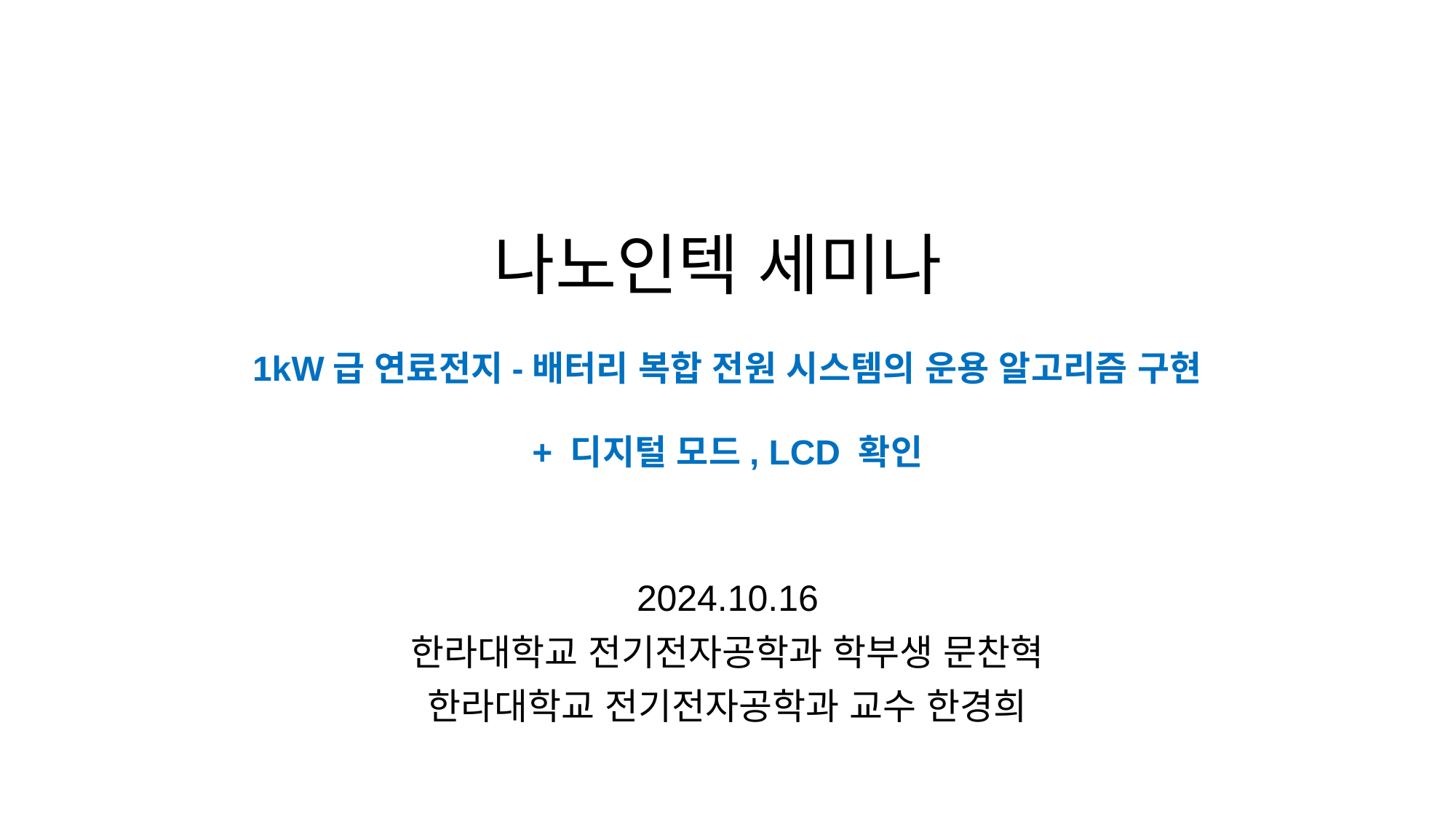

# 나노인텍 세미나
1kW급 연료전지-배터리 복합 전원 시스템의 운용 알고리즘 구현

+ 디지털 모드, LCD 확인
2024.10.16
한라대학교 전기전자공학과 학부생 문찬혁
한라대학교 전기전자공학과 교수 한경희